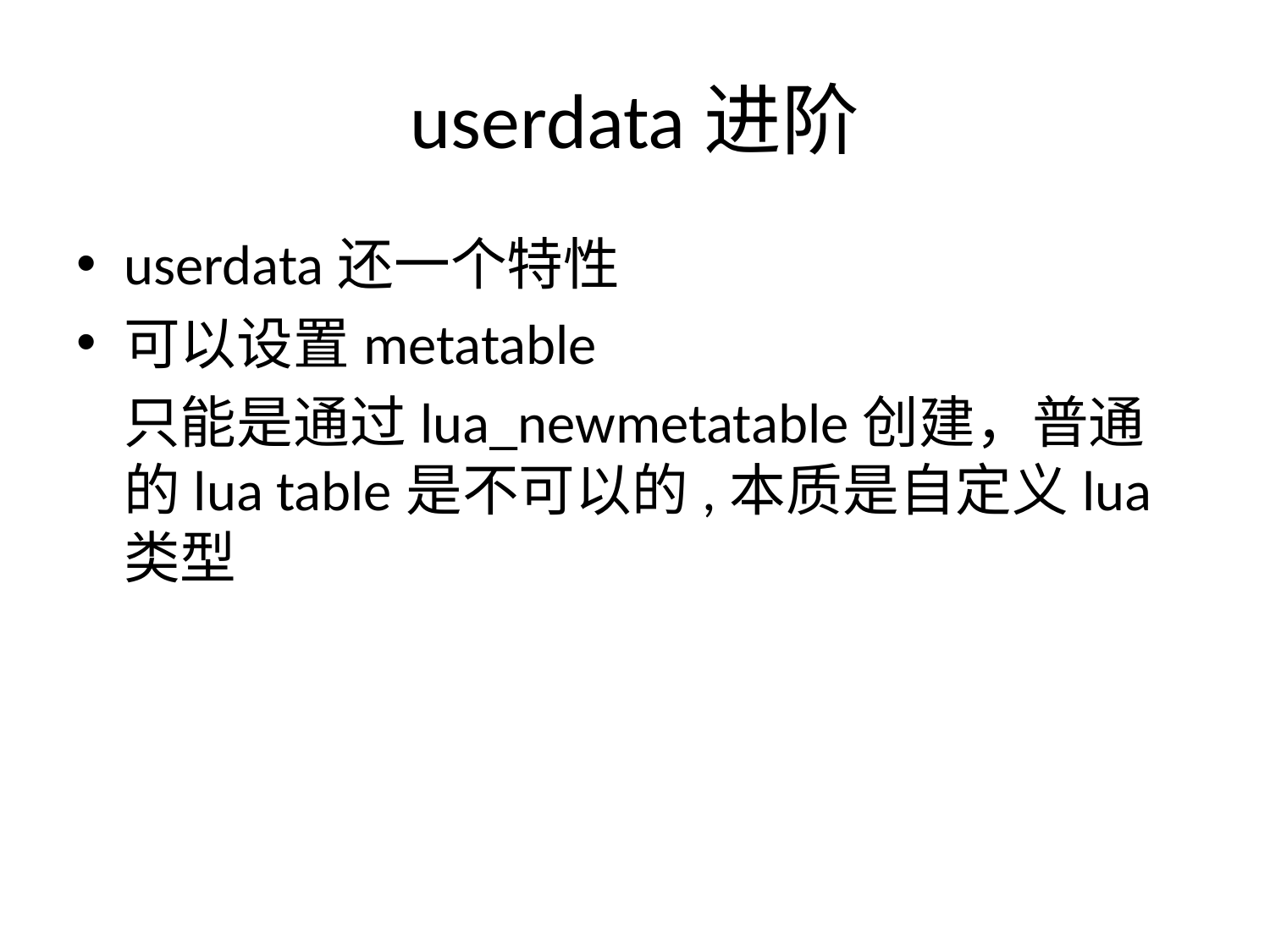

# userdata进阶
userdata还一个特性
可以设置metatable
	只能是通过lua_newmetatable创建，普通的lua table是不可以的,本质是自定义lua类型